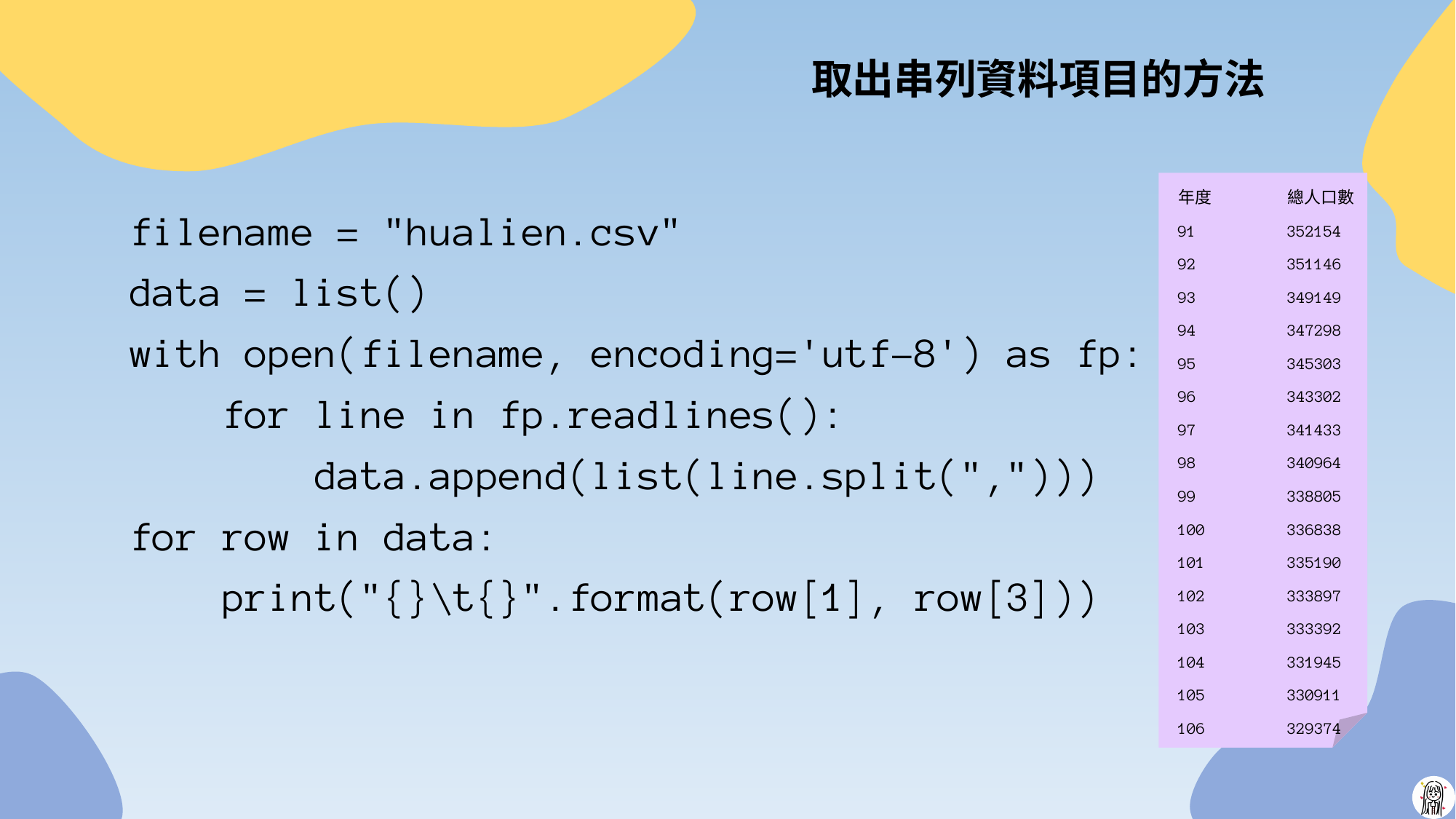

# 取出串列資料項目的方法

年度	總人口數
91	352154
92	351146
93	349149
94	347298
95	345303
96	343302
97	341433
98	340964
99	338805
100	336838
101	335190
102	333897
103	333392
104	331945
105	330911
106	329374
filename = "hualien.csv"
data = list()
with open(filename, encoding='utf-8') as fp:
    for line in fp.readlines():
        data.append(list(line.split(",")))
for row in data:
    print("{}\t{}".format(row[1], row[3]))
13